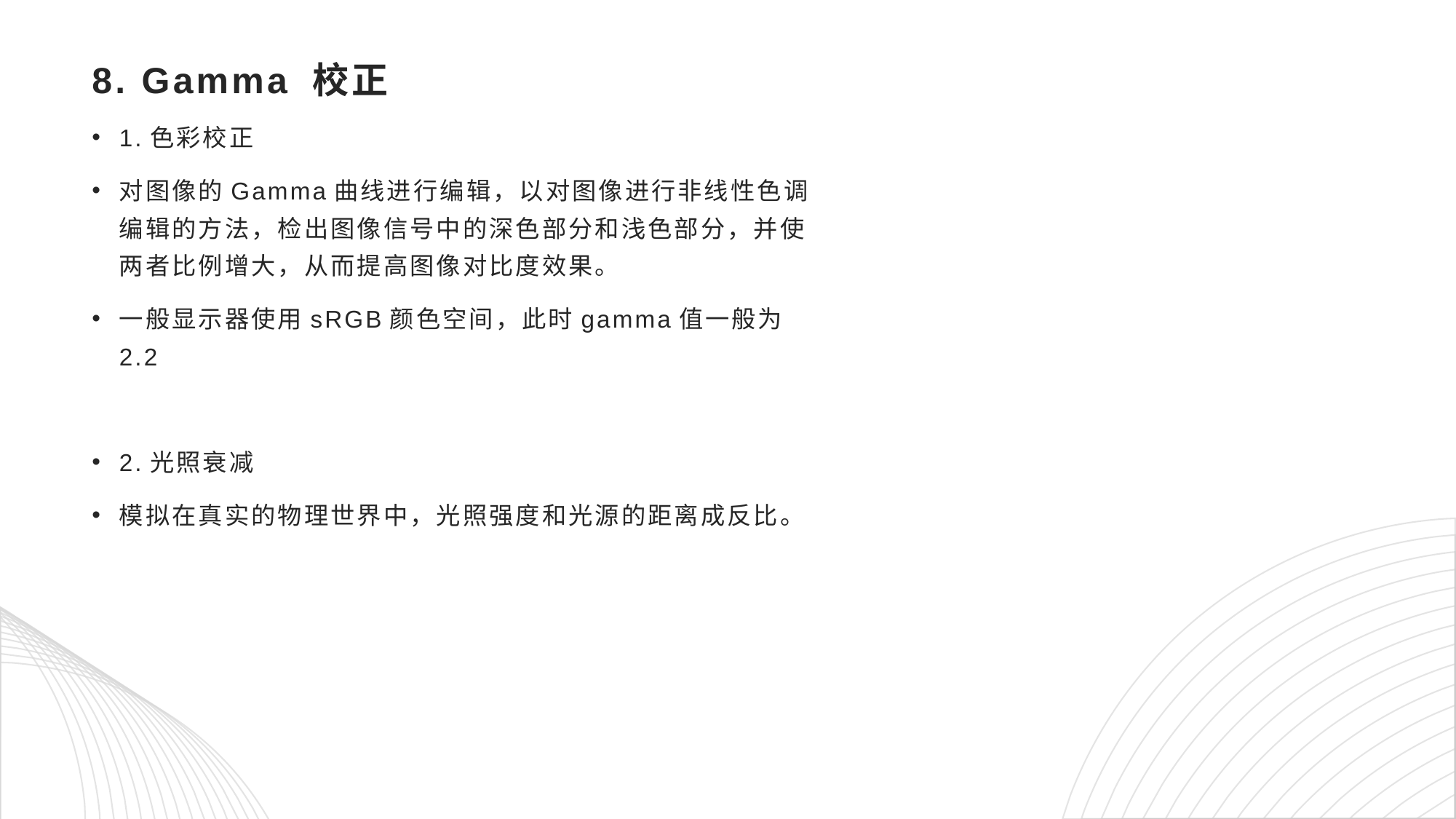

# 8. Gamma 校正
1.色彩校正
对图像的Gamma曲线进行编辑，以对图像进行非线性色调编辑的方法，检出图像信号中的深色部分和浅色部分，并使两者比例增大，从而提高图像对比度效果。
一般显示器使用sRGB颜色空间，此时gamma值一般为2.2

2.光照衰减
模拟在真实的物理世界中，光照强度和光源的距离成反比。